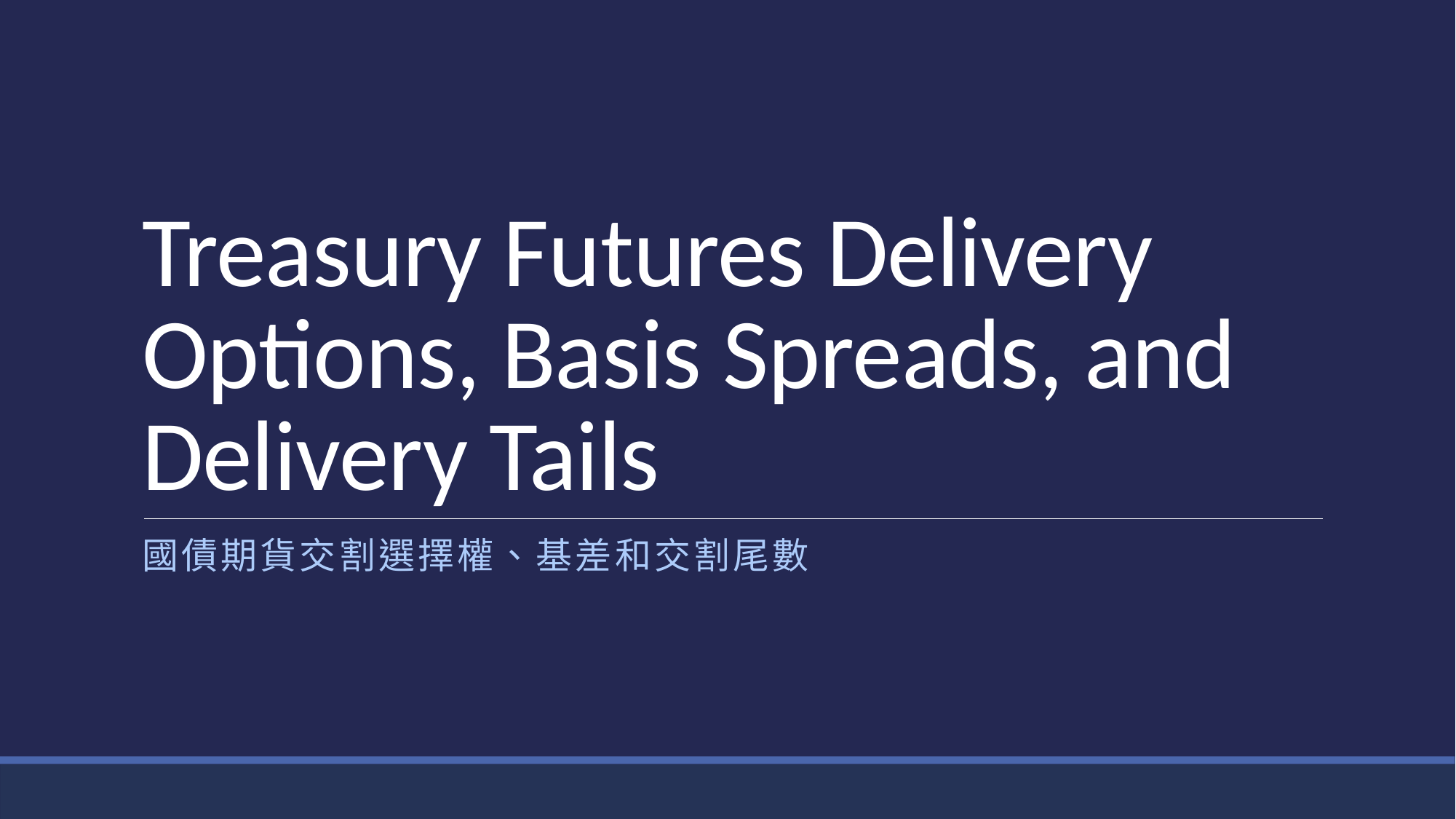

# Treasury Futures Delivery Options, Basis Spreads, and Delivery Tails
國債期貨交割選擇權、基差和交割尾數